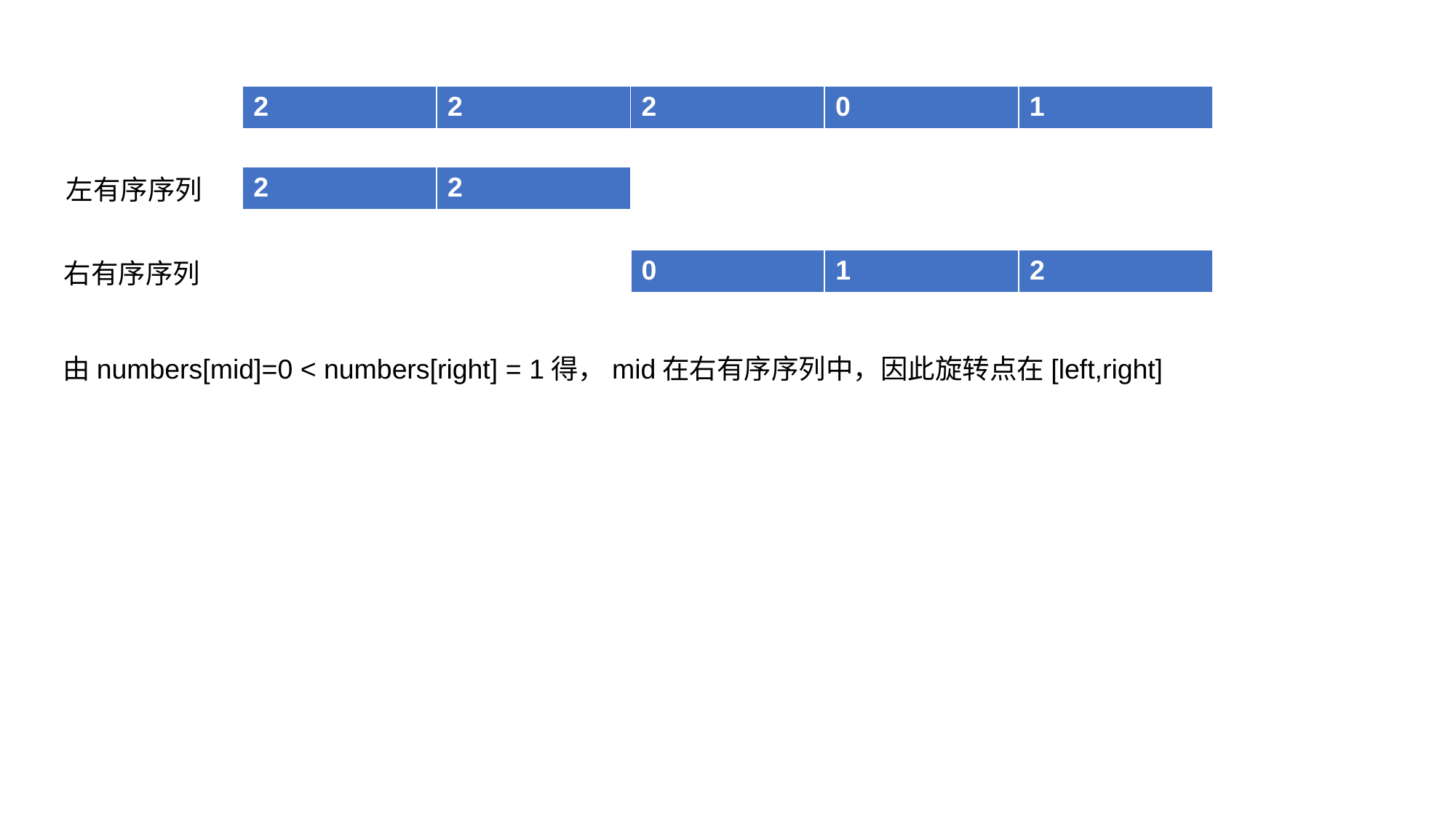

| 2 | 2 | 2 | 0 | 1 |
| --- | --- | --- | --- | --- |
| 2 | 2 |
| --- | --- |
左有序序列
| 0 | 1 | 2 |
| --- | --- | --- |
右有序序列
由numbers[mid]=0 < numbers[right] = 1得，mid在右有序序列中，因此旋转点在[left,right]